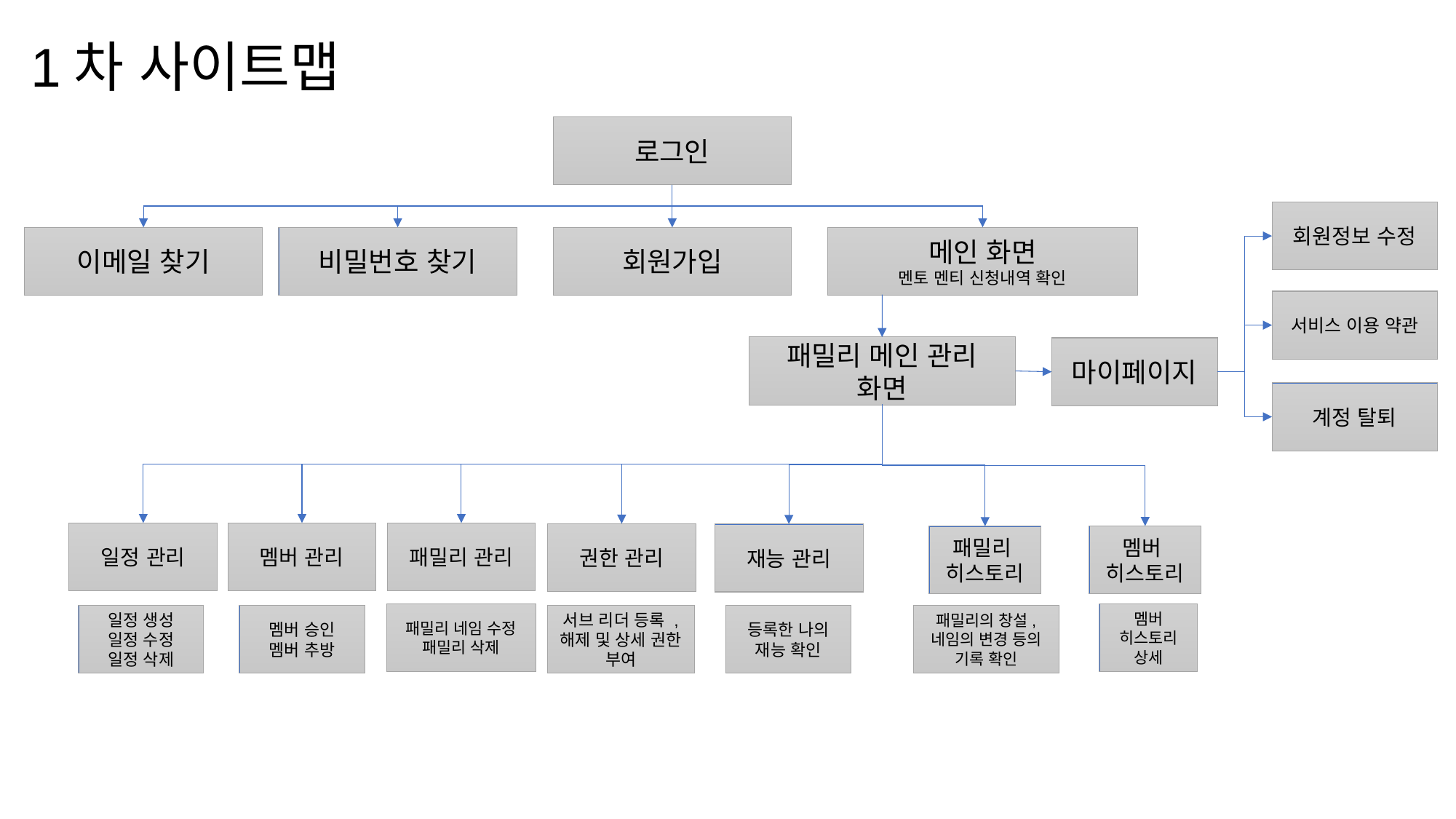

1차 사이트맵
로그인
회원정보 수정
이메일 찾기
비밀번호 찾기
메인 화면
멘토 멘티 신청내역 확인
회원가입
서비스 이용 약관
패밀리 메인 관리 화면
마이페이지
계정 탈퇴
일정 관리
멤버 관리
패밀리 관리
권한 관리
재능 관리
멤버
히스토리
패밀리
히스토리
패밀리 네임 수정
패밀리 삭제
멤버
히스토리 상세
일정 생성
일정 수정
일정 삭제
멤버 승인
멤버 추방
서브 리더 등록 , 해제 및 상세 권한 부여
등록한 나의 재능 확인
패밀리의 창설, 네임의 변경 등의 기록 확인